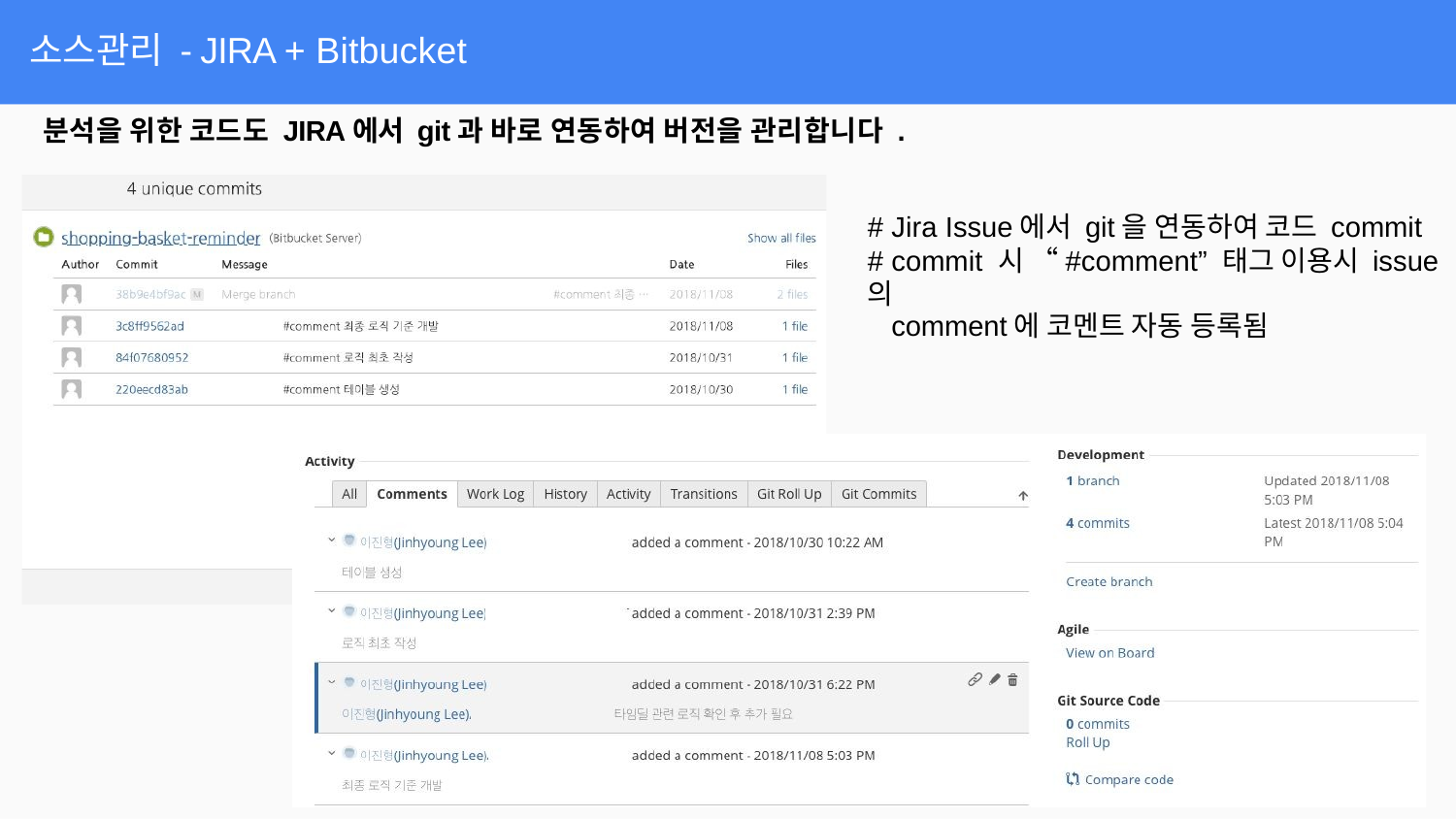

# 소스관리 - JIRA + Bitbucket
분석을 위한 코드도 JIRA에서 git과 바로 연동하여 버전을 관리합니다 .

# Jira Issue에서 git을 연동하여 코드 commit  # commit 시 “#comment” 태그 이용시 issue의
comment에 코멘트 자동 등록됨